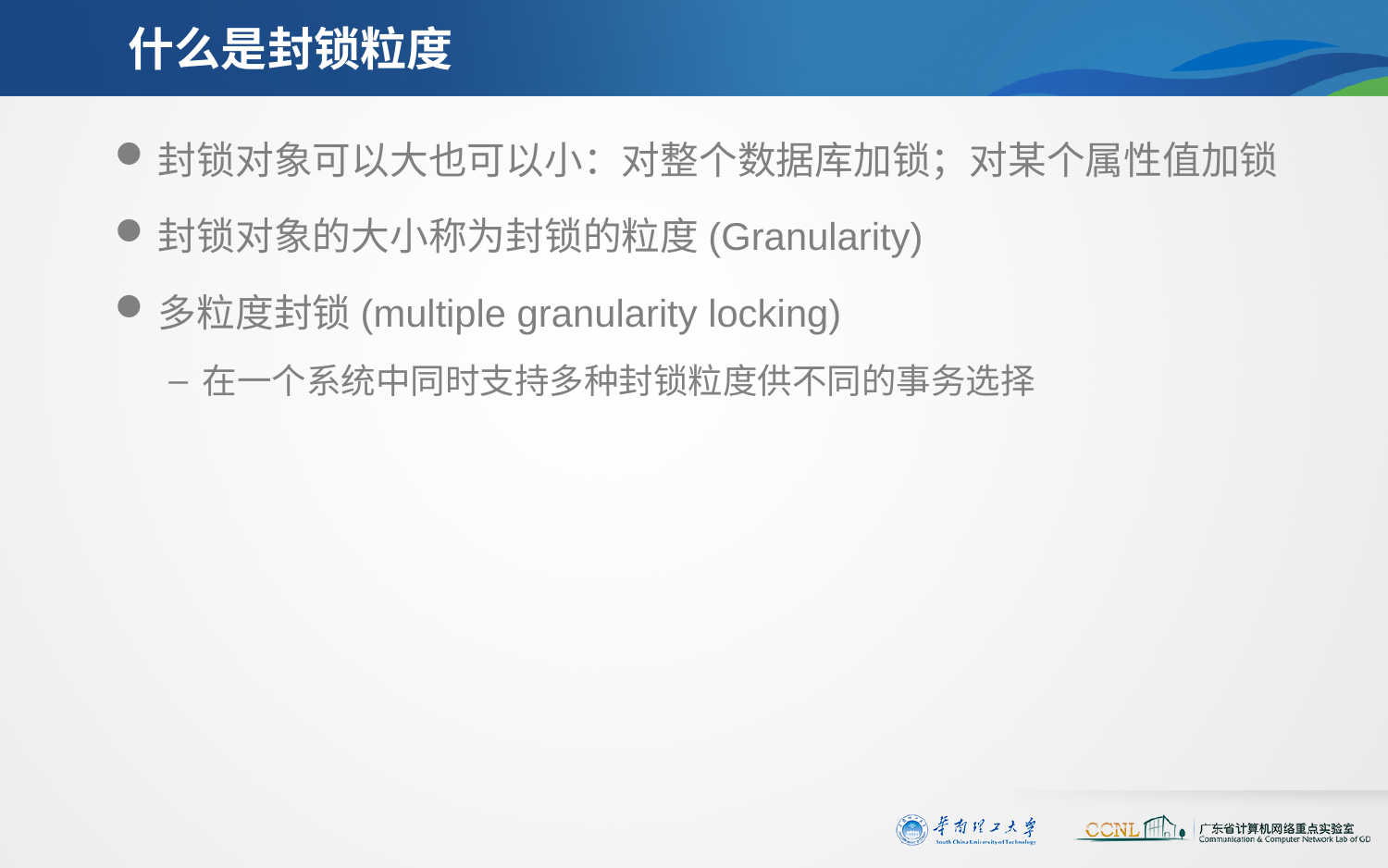

# 什么是封锁粒度
封锁对象可以大也可以小：对整个数据库加锁；对某个属性值加锁
封锁对象的大小称为封锁的粒度(Granularity)
多粒度封锁(multiple granularity locking)
在一个系统中同时支持多种封锁粒度供不同的事务选择